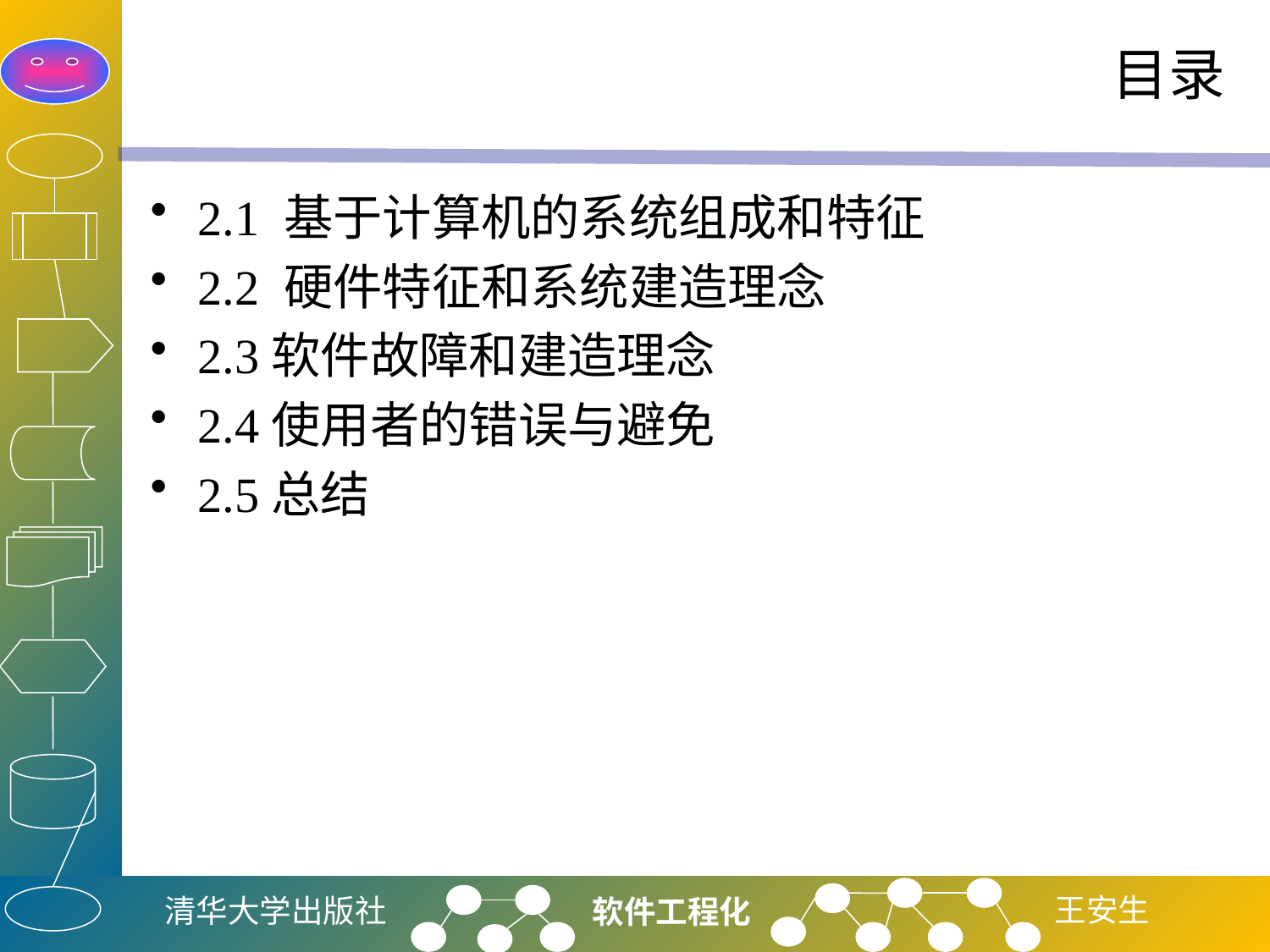

# 目录
2.1 基于计算机的系统组成和特征
2.2 硬件特征和系统建造理念
2.3软件故障和建造理念
2.4使用者的错误与避免
2.5总结